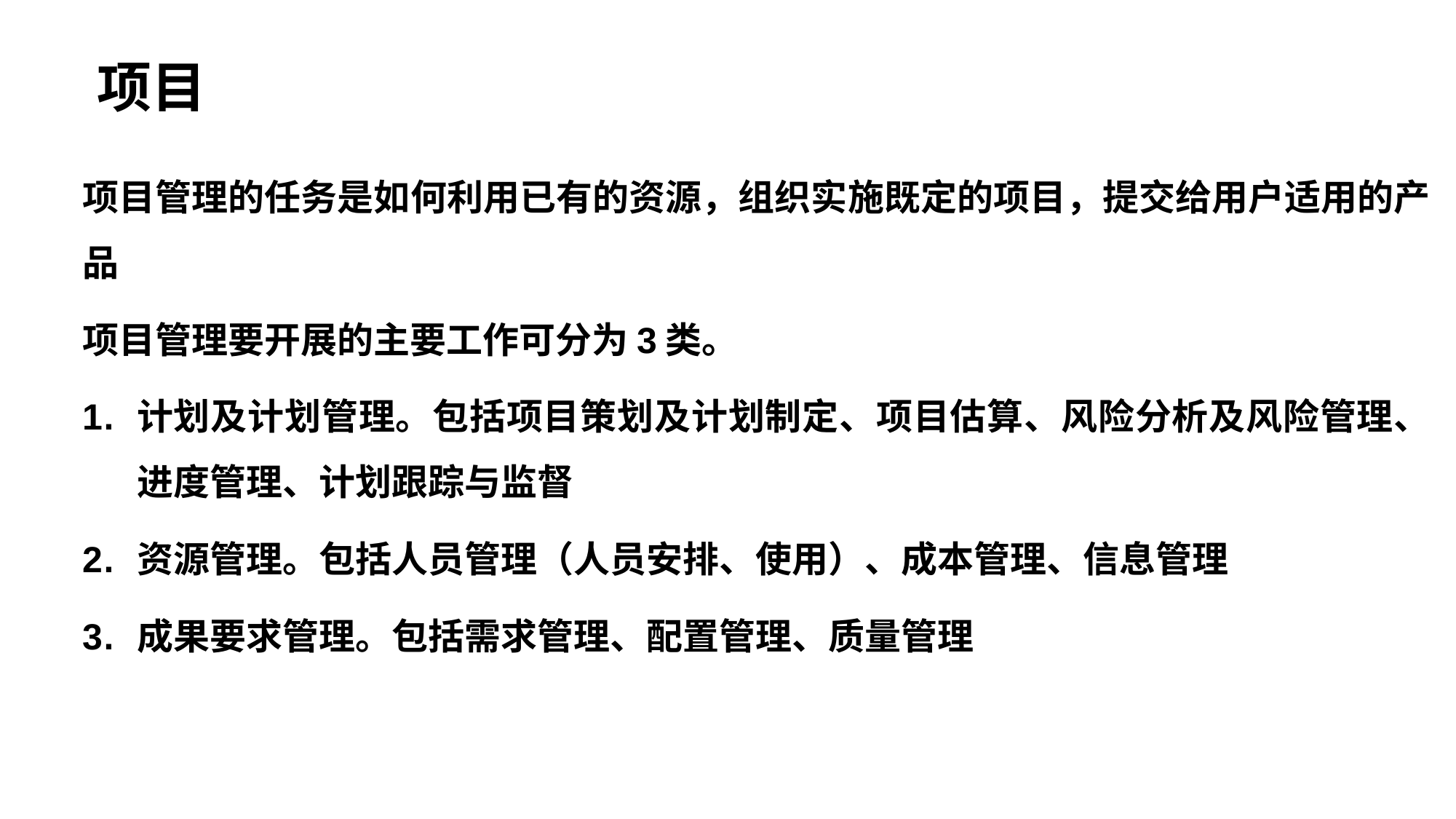

项目
项目管理的任务是如何利用已有的资源，组织实施既定的项目，提交给用户适用的产品
项目管理要开展的主要工作可分为3类。
计划及计划管理。包括项目策划及计划制定、项目估算、风险分析及风险管理、进度管理、计划跟踪与监督
资源管理。包括人员管理（人员安排、使用）、成本管理、信息管理
成果要求管理。包括需求管理、配置管理、质量管理